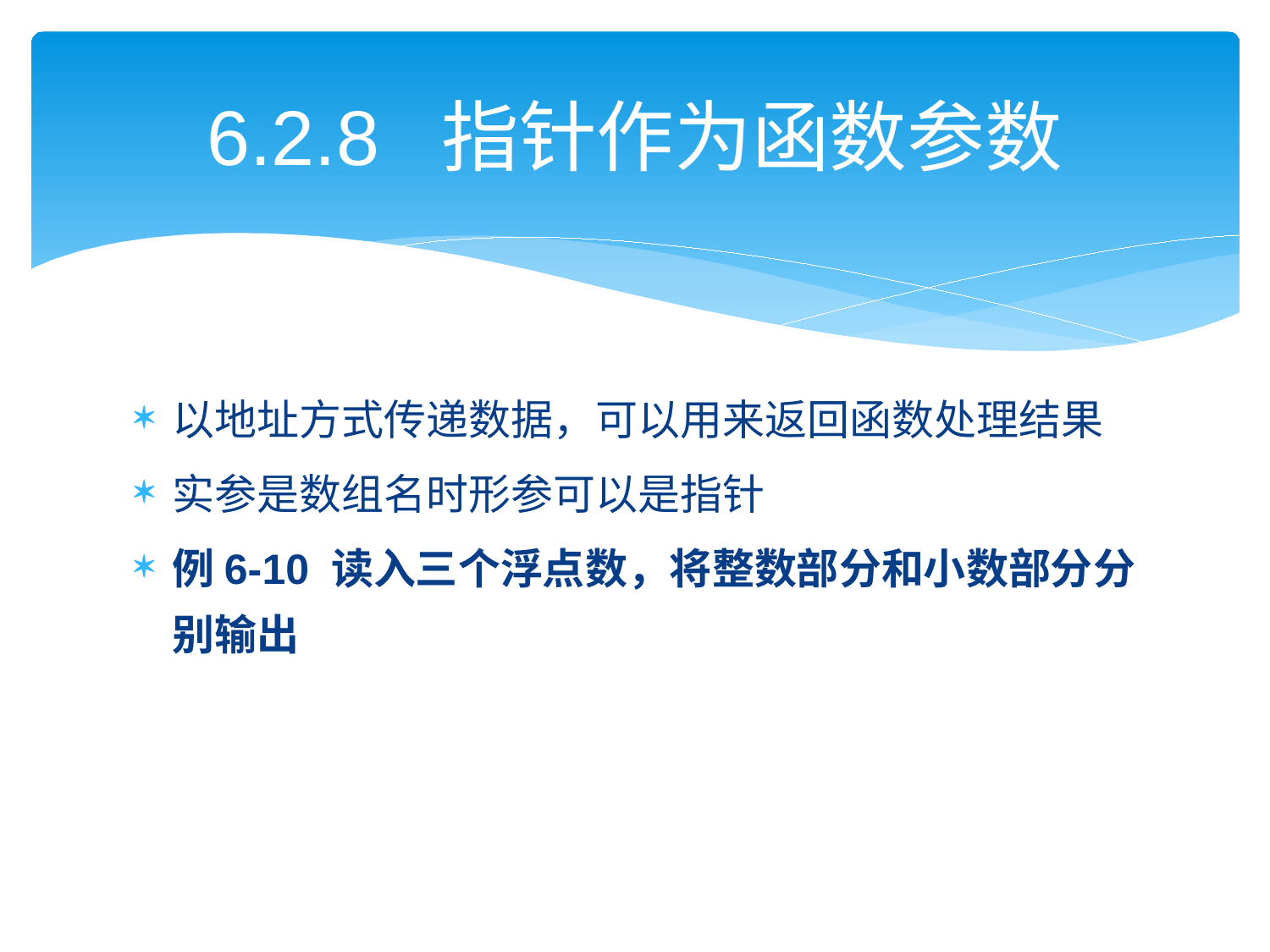

# 6.2.8  指针作为函数参数
以地址方式传递数据，可以用来返回函数处理结果
实参是数组名时形参可以是指针
例6-10 读入三个浮点数，将整数部分和小数部分分别输出